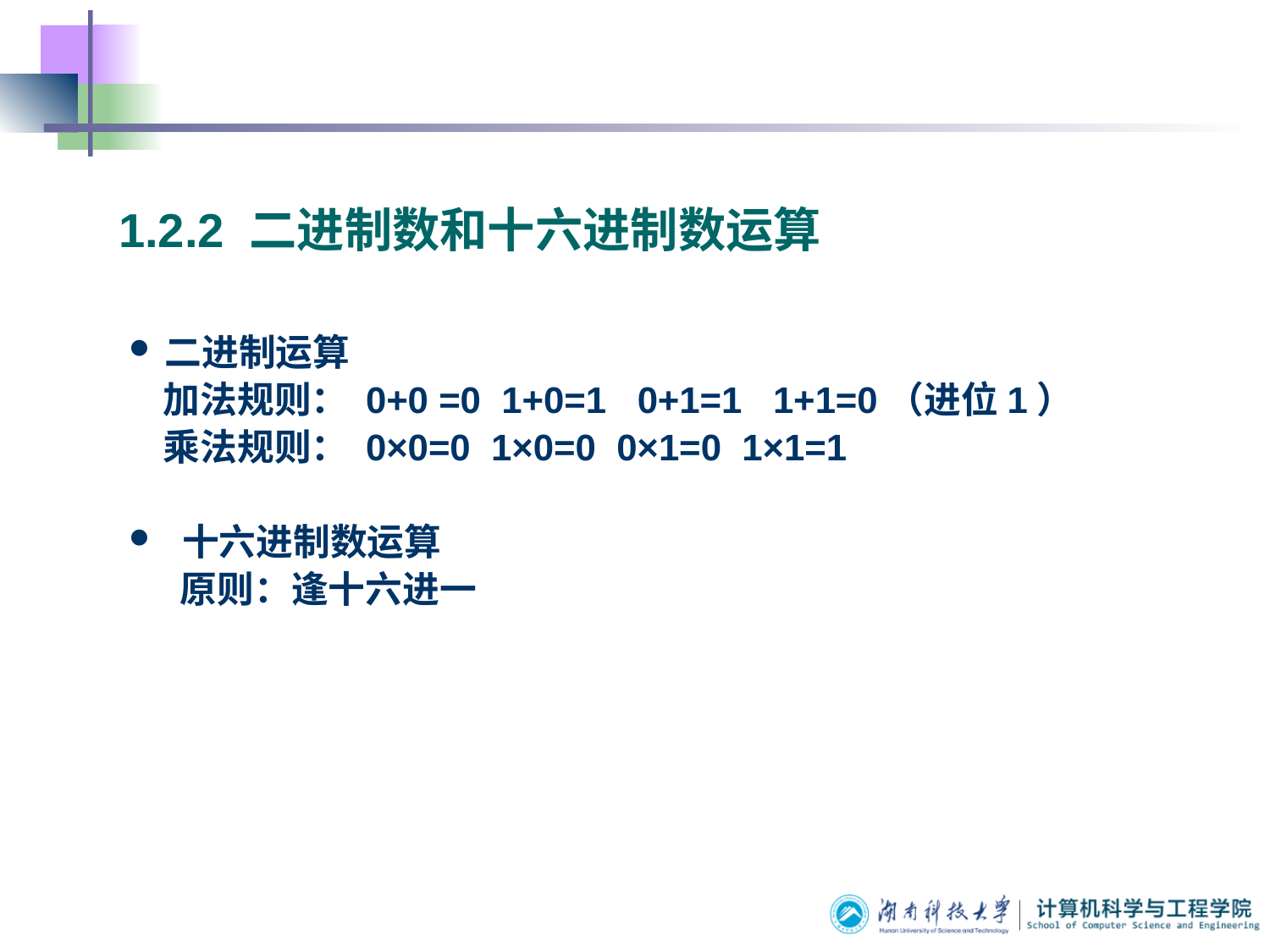

# 1.2.2 二进制数和十六进制数运算
二进制运算
   加法规则： 0+0 =0  1+0=1   0+1=1   1+1=0（进位1）
   乘法规则： 0×0=0  1×0=0  0×1=0  1×1=1

 十六进制数运算
     原则：逢十六进一